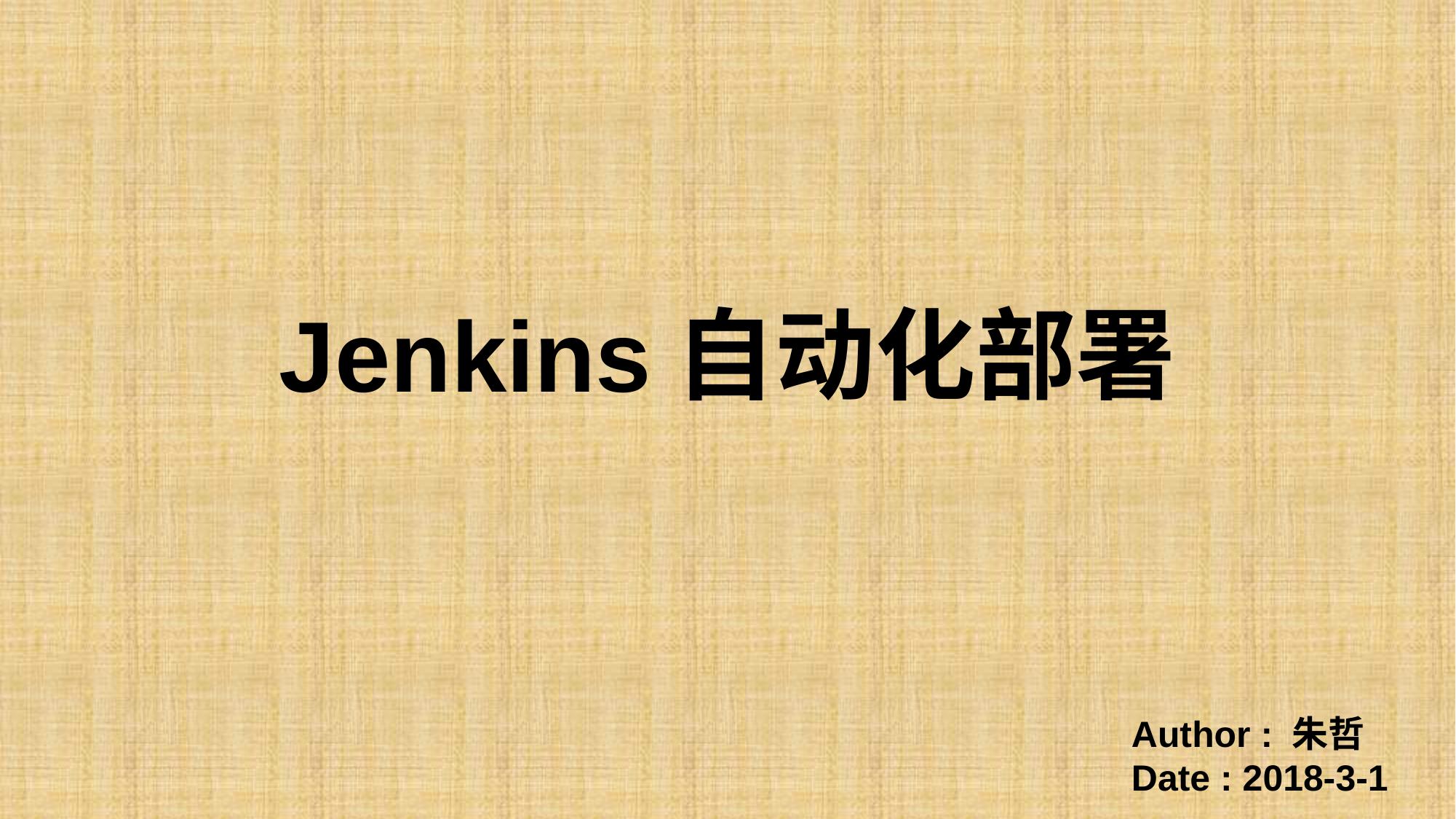

# Jenkins自动化部署
Author : 朱哲
Date : 2018-3-1